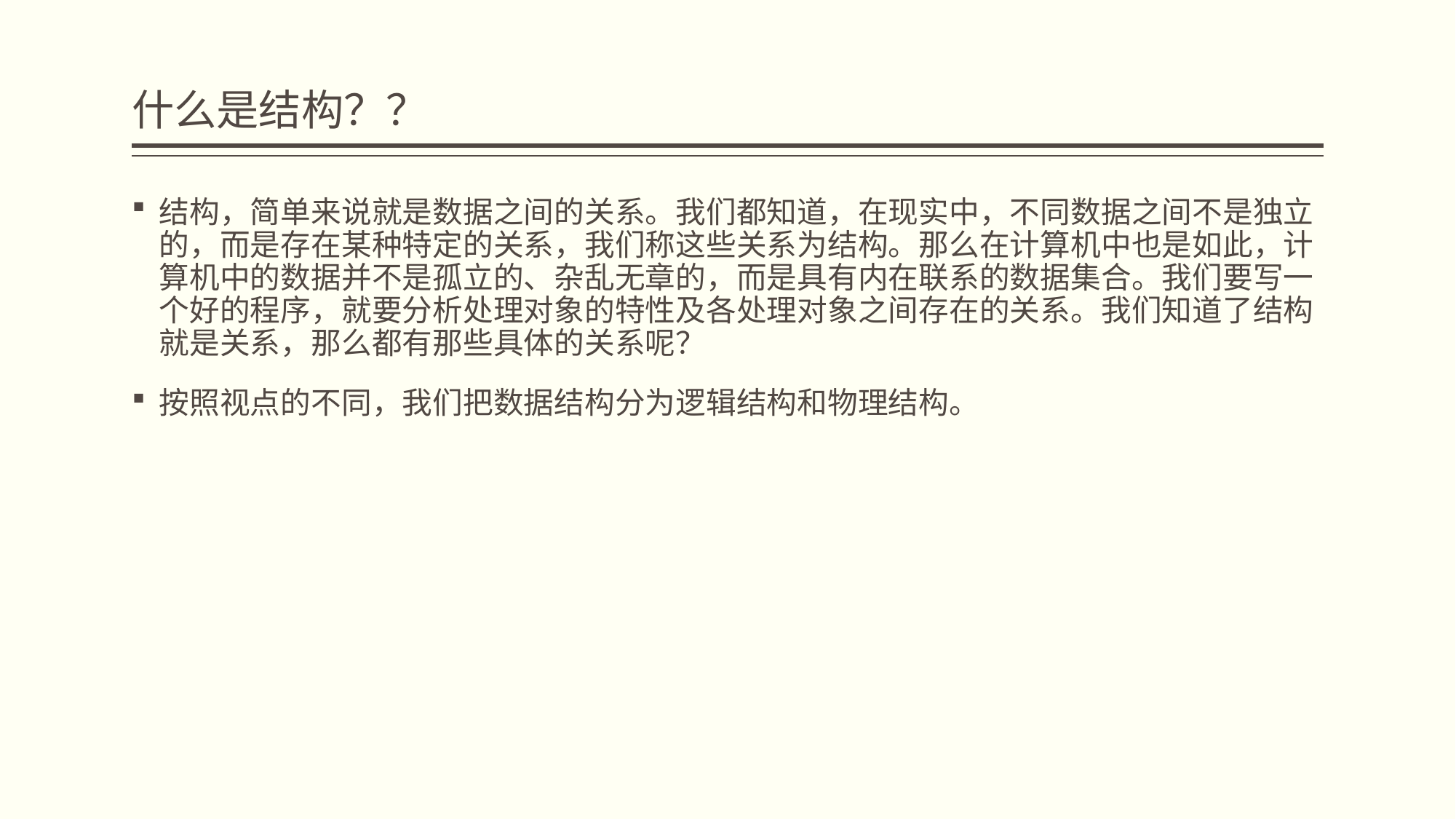

# 什么是结构？？
结构，简单来说就是数据之间的关系。我们都知道，在现实中，不同数据之间不是独立的，而是存在某种特定的关系，我们称这些关系为结构。那么在计算机中也是如此，计算机中的数据并不是孤立的、杂乱无章的，而是具有内在联系的数据集合。我们要写一个好的程序，就要分析处理对象的特性及各处理对象之间存在的关系。我们知道了结构就是关系，那么都有那些具体的关系呢？
按照视点的不同，我们把数据结构分为逻辑结构和物理结构。